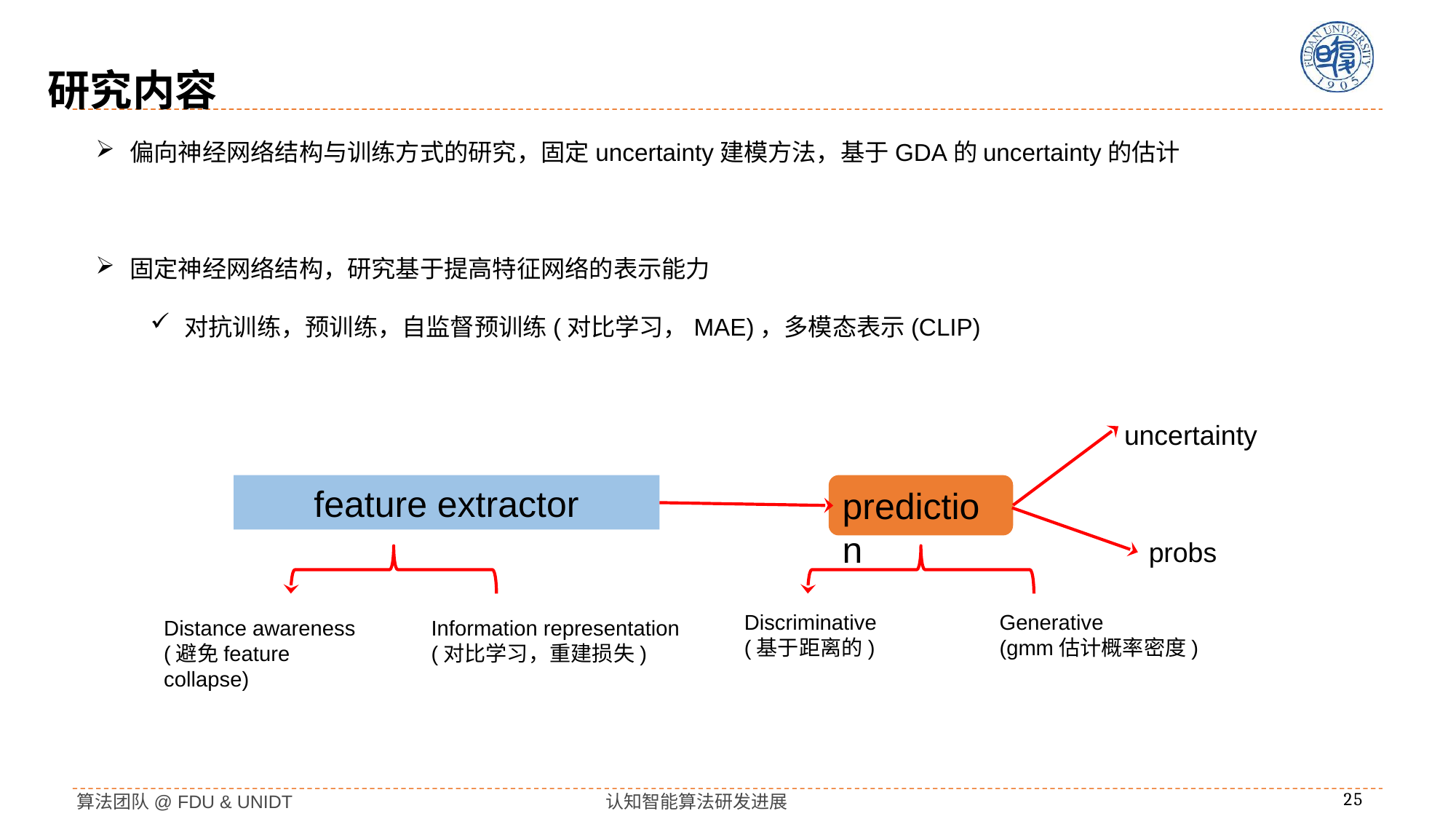

研究内容
偏向神经网络结构与训练方式的研究，固定uncertainty建模方法，基于GDA的uncertainty的估计

固定神经网络结构，研究基于提高特征网络的表示能力

对抗训练，预训练，自监督预训练(对比学习，MAE)，多模态表示(CLIP)

uncertainty

feature extractor
prediction
Discriminative
(基于距离的)
Generative
(gmm估计概率密度)
Distance awareness
(避免feature collapse)
Information representation
(对比学习，重建损失)
probs